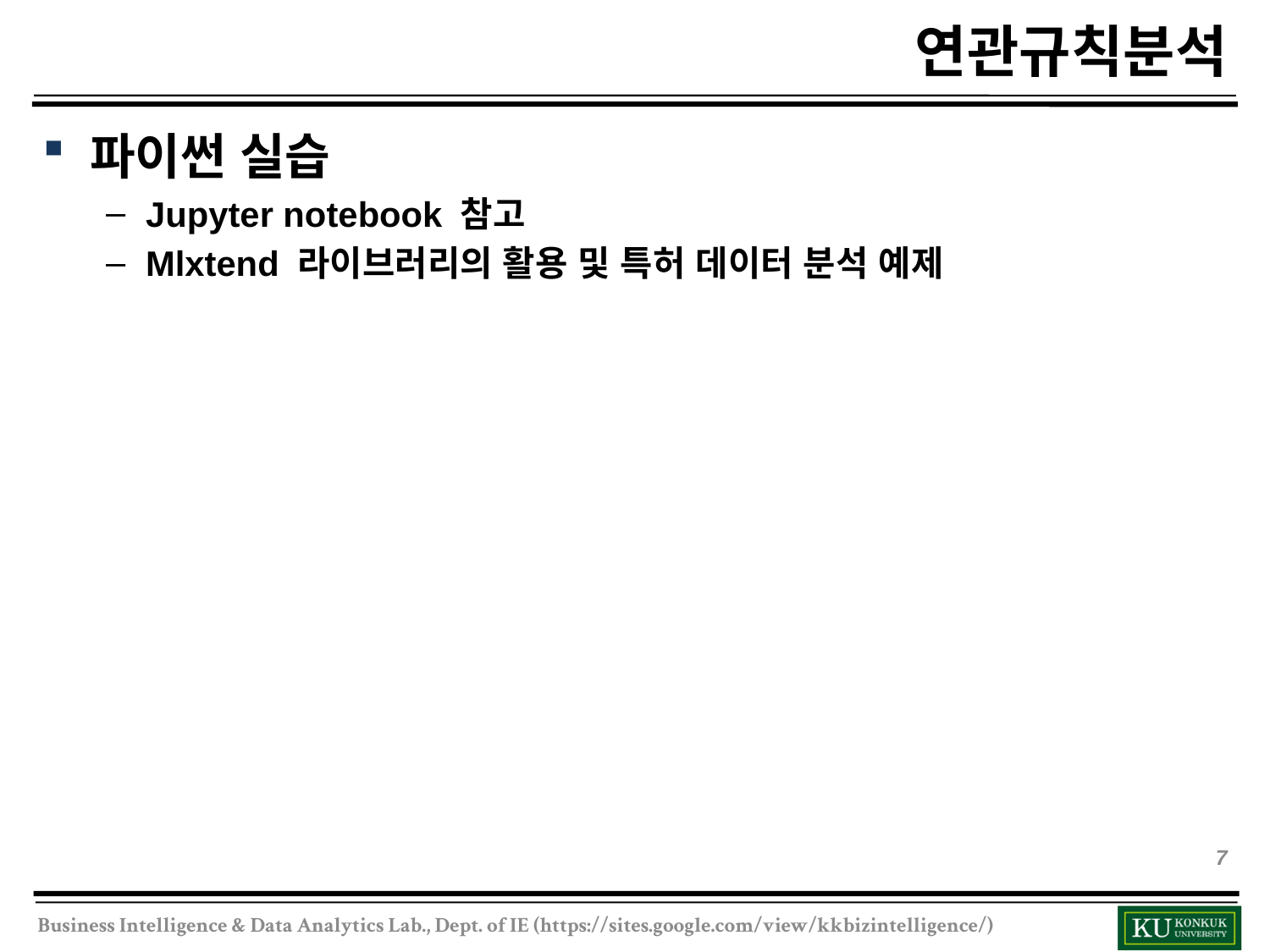

# 연관규칙분석
파이썬 실습
Jupyter notebook 참고
Mlxtend 라이브러리의 활용 및 특허 데이터 분석 예제
7
Business Intelligence & Data Analytics Lab., Dept. of IE (https://sites.google.com/view/kkbizintelligence/)